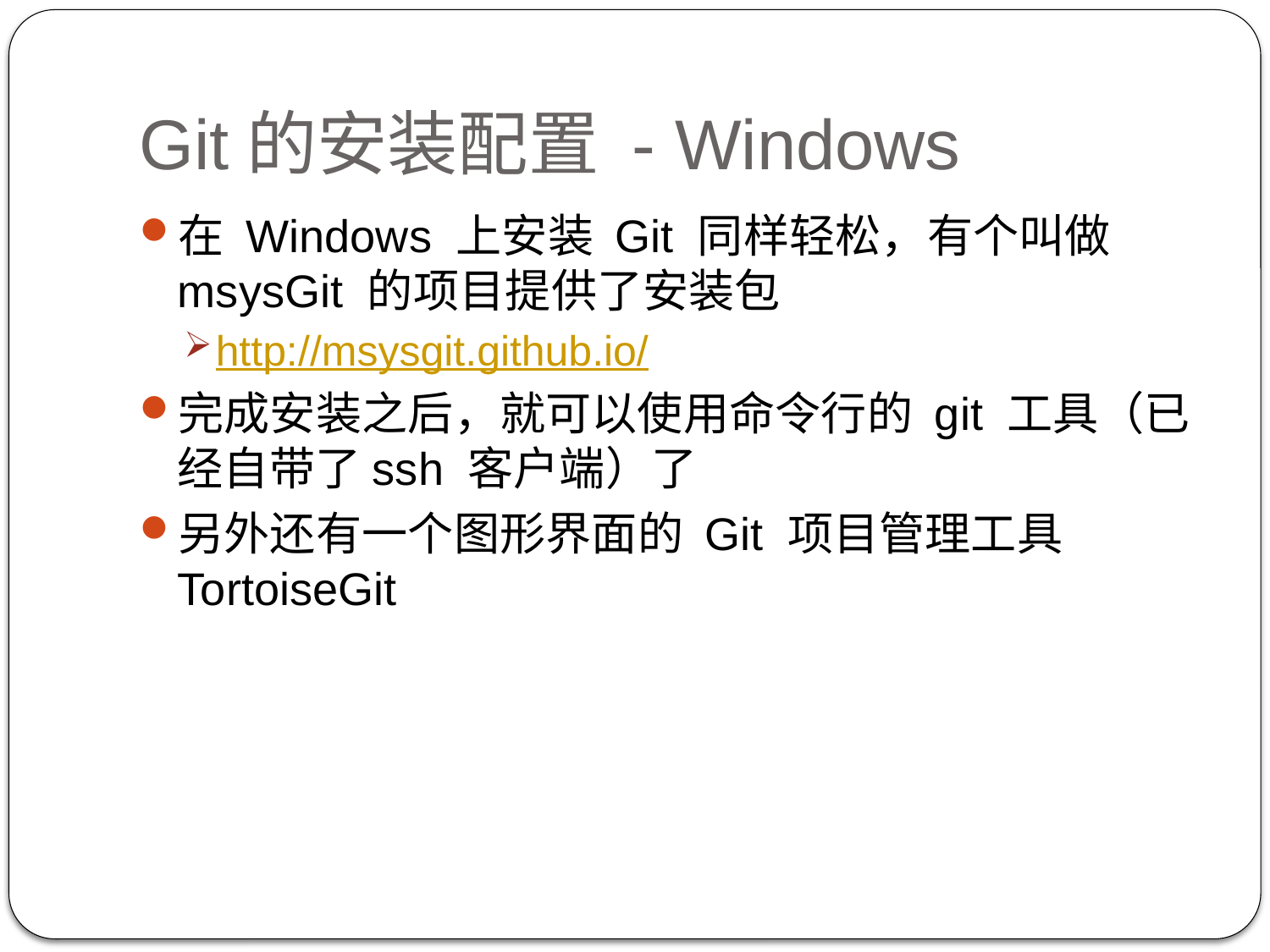

# Git的安装配置 - Windows
在 Windows 上安装 Git 同样轻松，有个叫做 msysGit 的项目提供了安装包
http://msysgit.github.io/
完成安装之后，就可以使用命令行的 git 工具（已经自带了ssh 客户端）了
另外还有一个图形界面的 Git 项目管理工具TortoiseGit